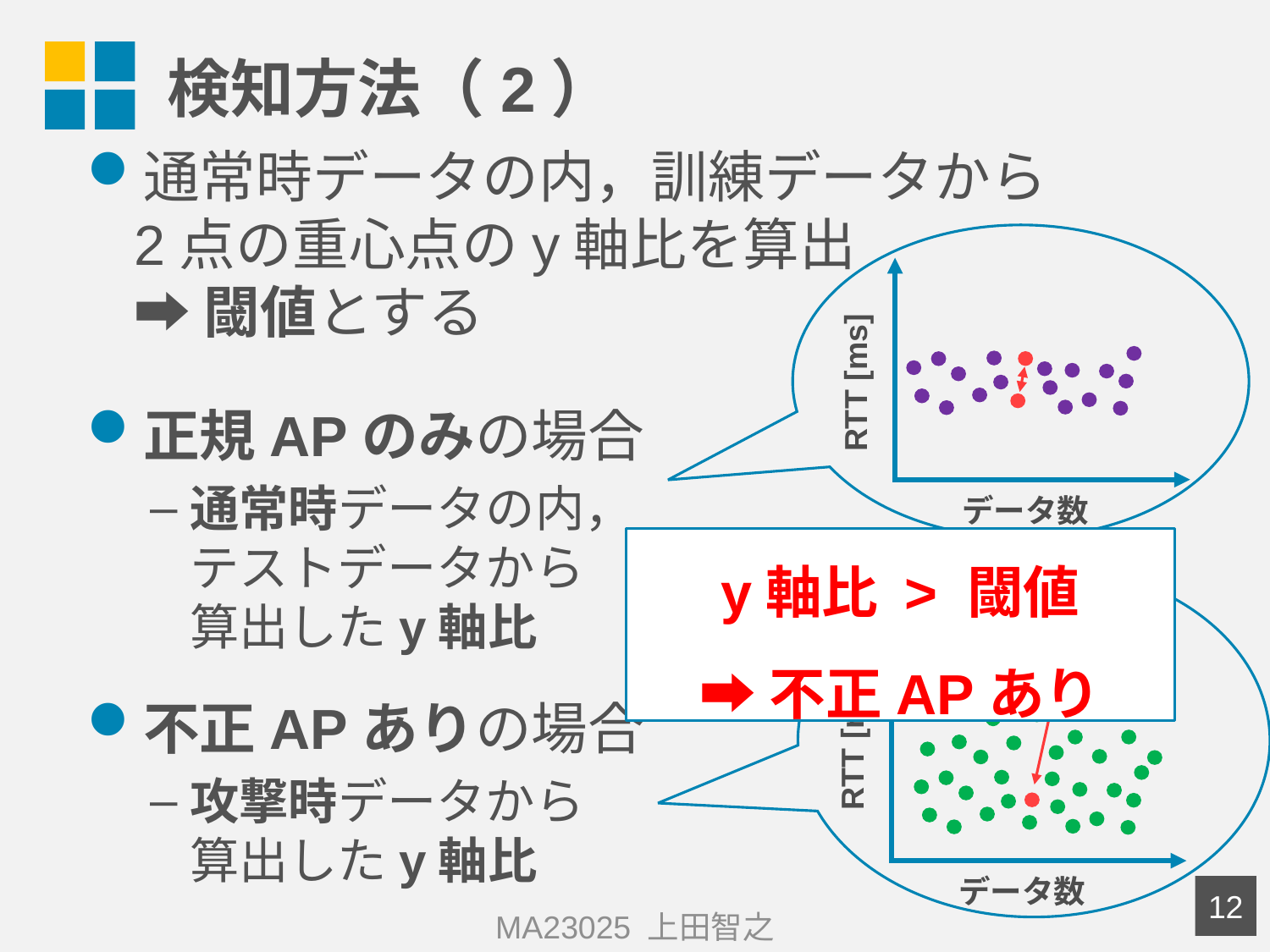

# 検知方法（2）
通常時データの内，訓練データから
2点の重心点のy軸比を算出
➡ 閾値とする

正規APのみの場合
通常時データの内，
テストデータから
算出したy軸比

不正APありの場合
攻撃時データから
算出したy軸比

RTT [ms]

データ数
y軸比 > 閾値
➡不正APあり

RTT [ms]

データ数
12
MA23025 上田智之